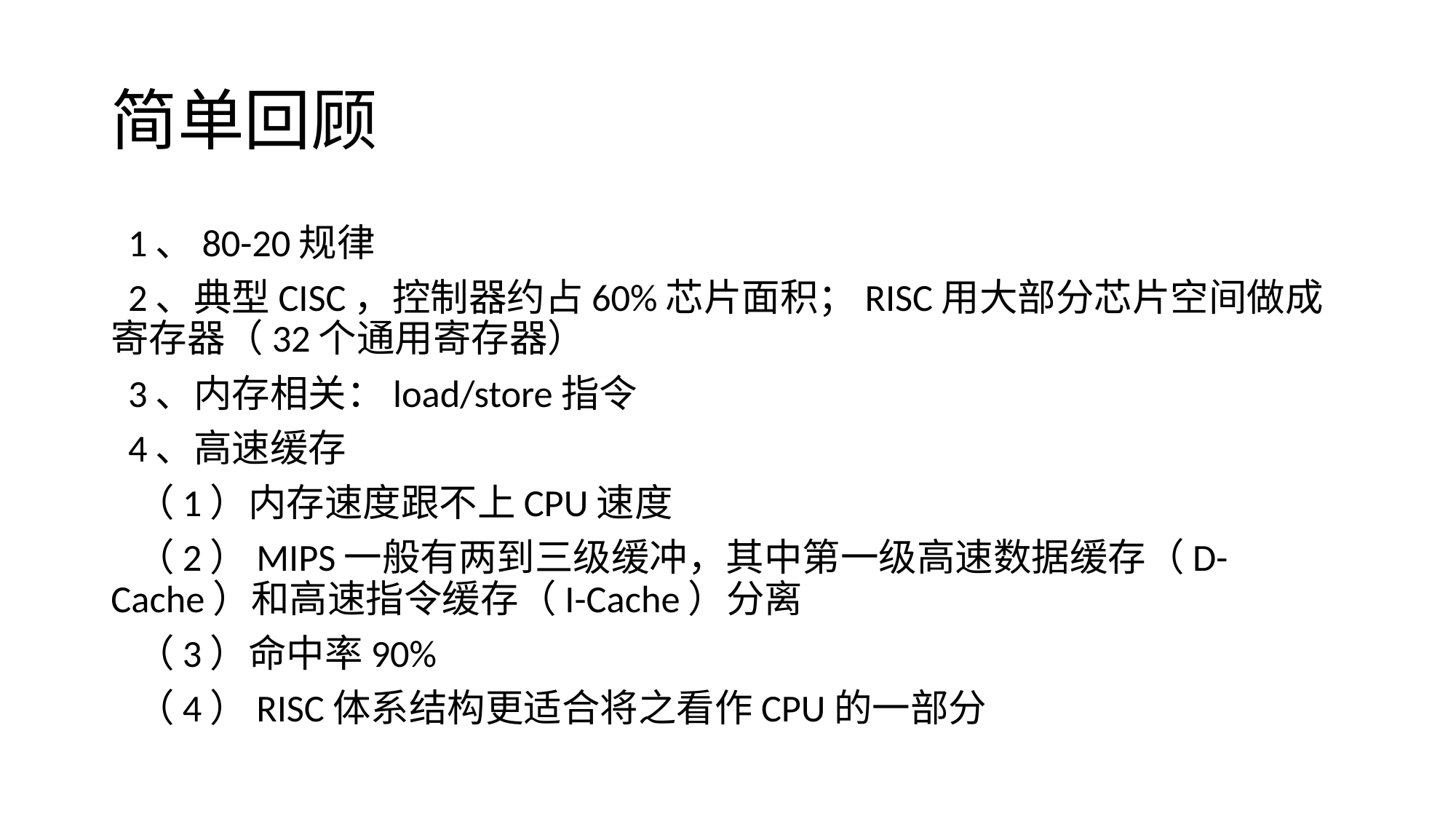

# 简单回顾
  1、80-20规律
  2、典型CISC，控制器约占60%芯片面积；RISC用大部分芯片空间做成寄存器（32个通用寄存器）
  3、内存相关：load/store指令
  4、高速缓存
  （1）内存速度跟不上CPU速度
  （2）MIPS一般有两到三级缓冲，其中第一级高速数据缓存（D-Cache）和高速指令缓存（I-Cache）分离
  （3）命中率90%
  （4）RISC体系结构更适合将之看作CPU的一部分